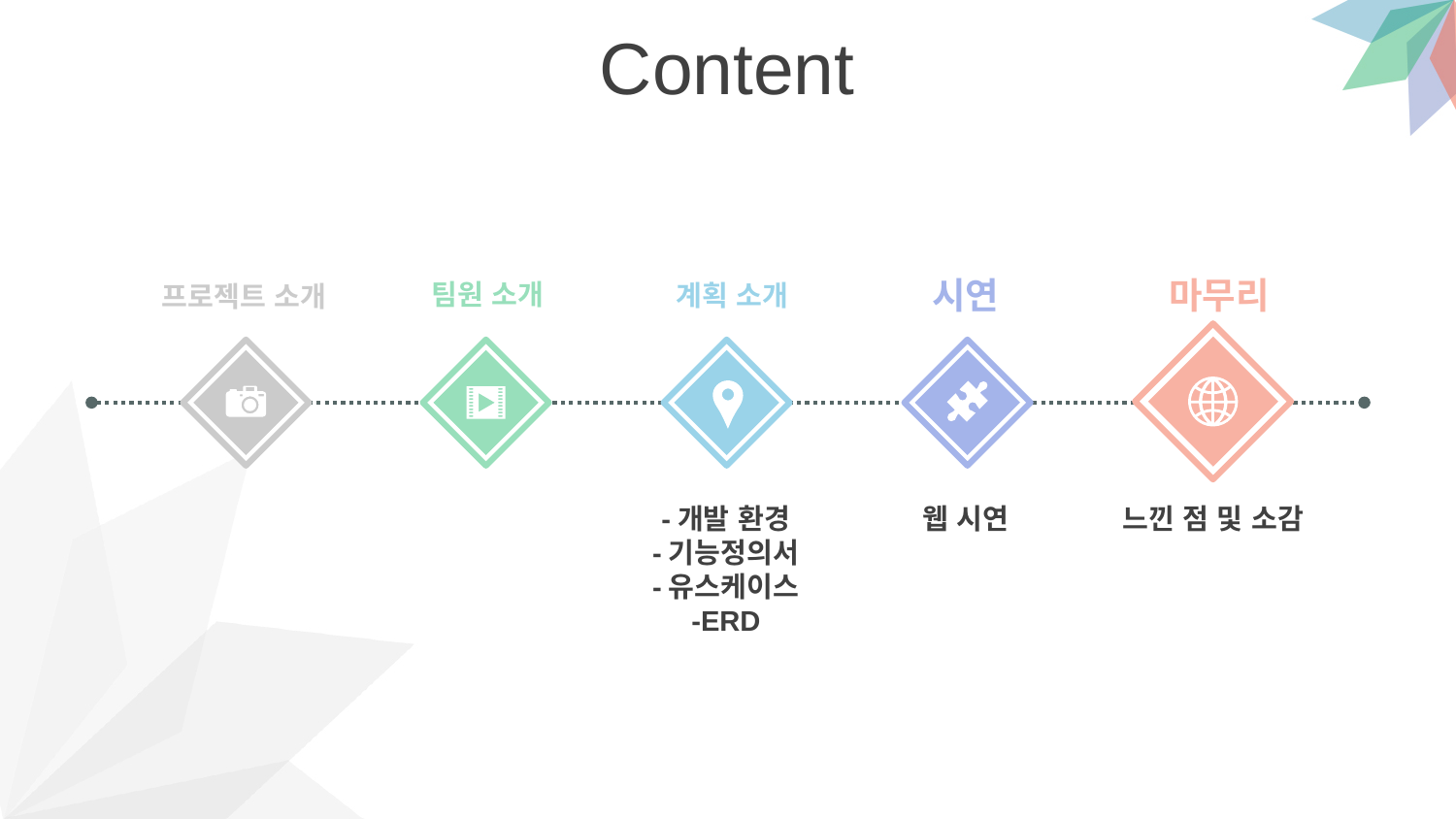

Content
시연
마무리
팀원 소개
계획 소개
프로젝트 소개

-개발 환경
-기능정의서
-유스케이스
-ERD
웹 시연

느낀 점 및 소감